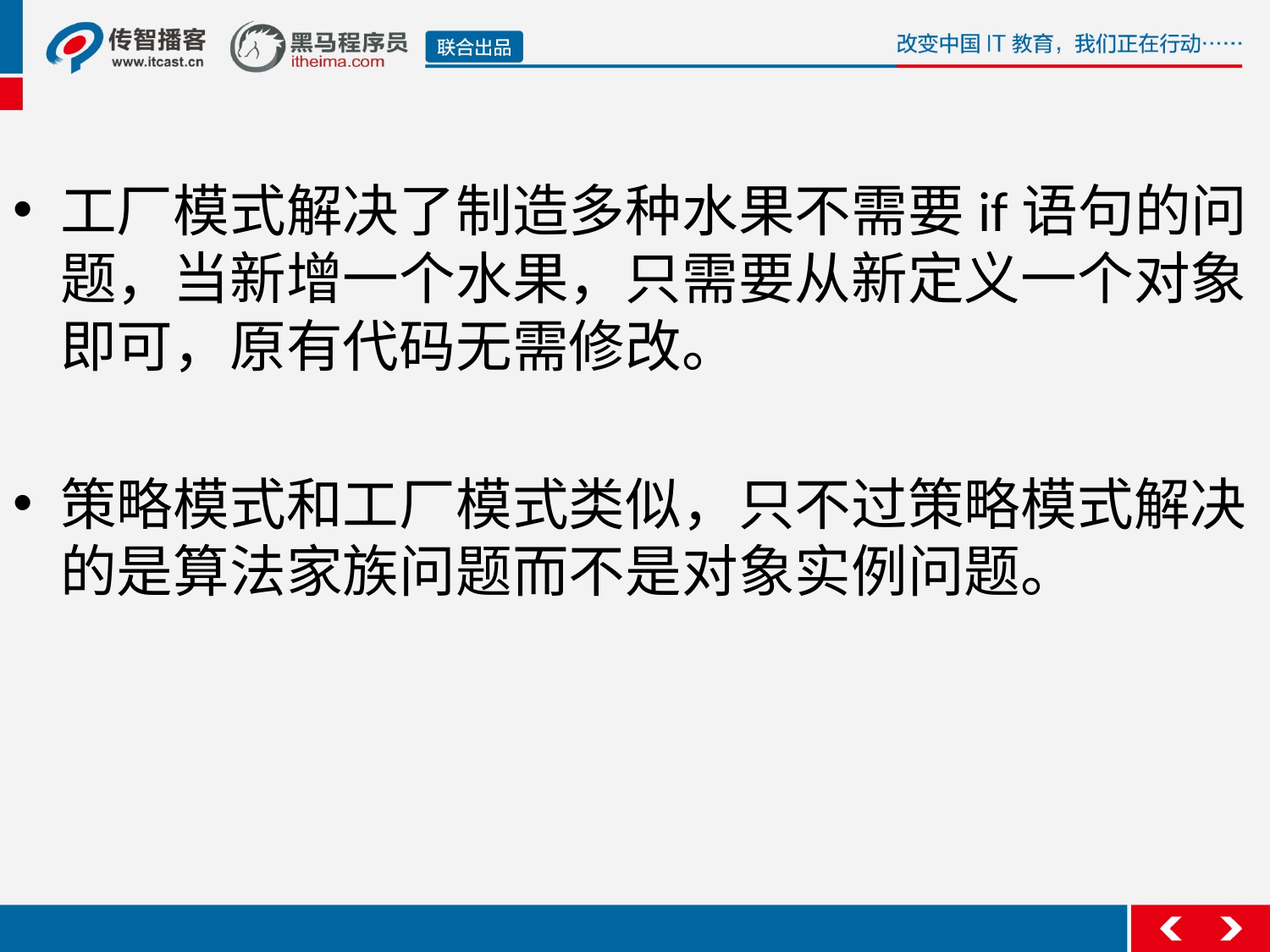

#
工厂模式解决了制造多种水果不需要if语句的问题，当新增一个水果，只需要从新定义一个对象即可，原有代码无需修改。

策略模式和工厂模式类似，只不过策略模式解决的是算法家族问题而不是对象实例问题。